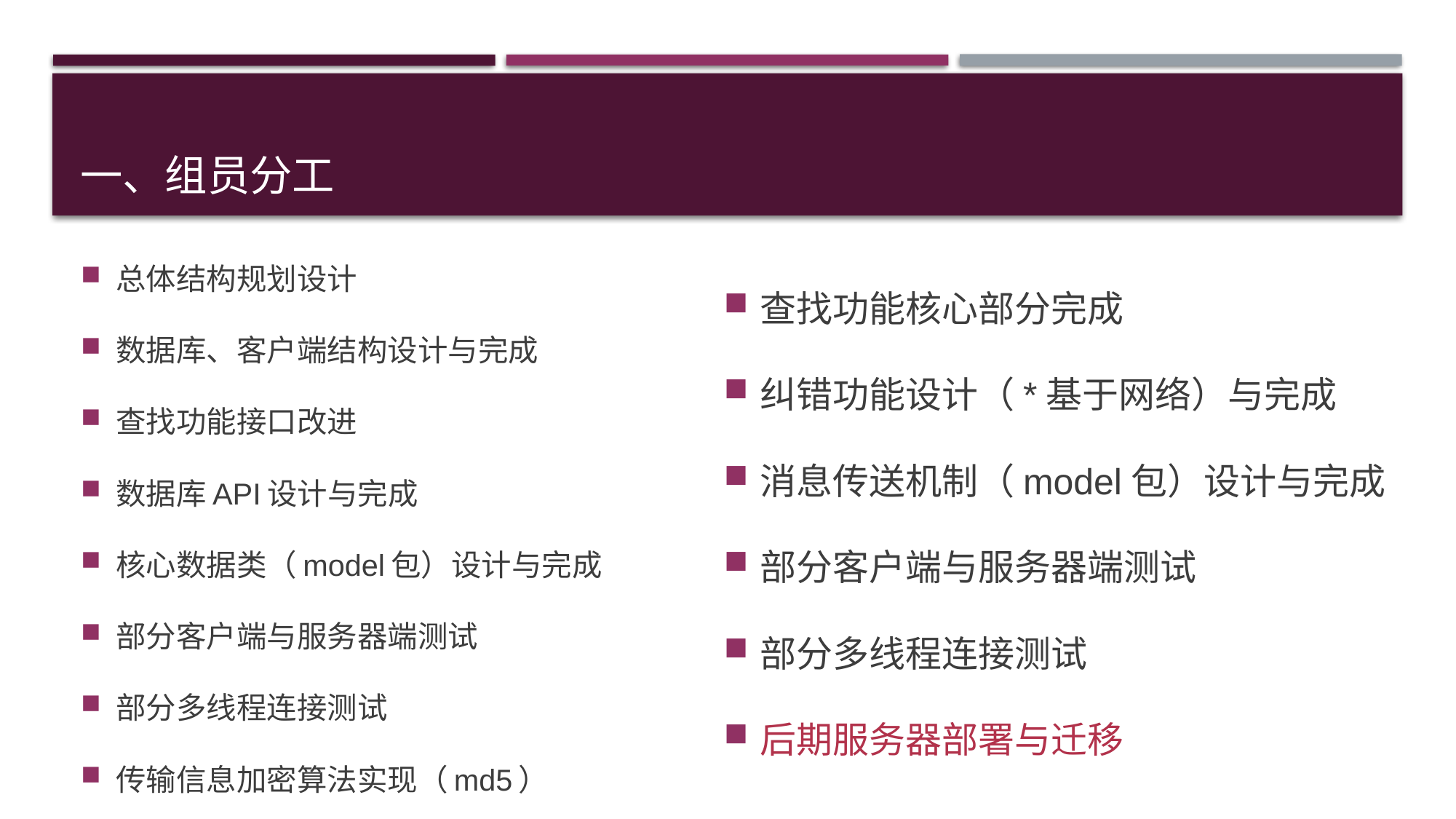

# 一、组员分工
总体结构规划设计
数据库、客户端结构设计与完成
查找功能接口改进
数据库API设计与完成
核心数据类（model包）设计与完成
部分客户端与服务器端测试
部分多线程连接测试
传输信息加密算法实现（md5）
查找功能核心部分完成
纠错功能设计（*基于网络）与完成
消息传送机制（model包）设计与完成
部分客户端与服务器端测试
部分多线程连接测试
后期服务器部署与迁移